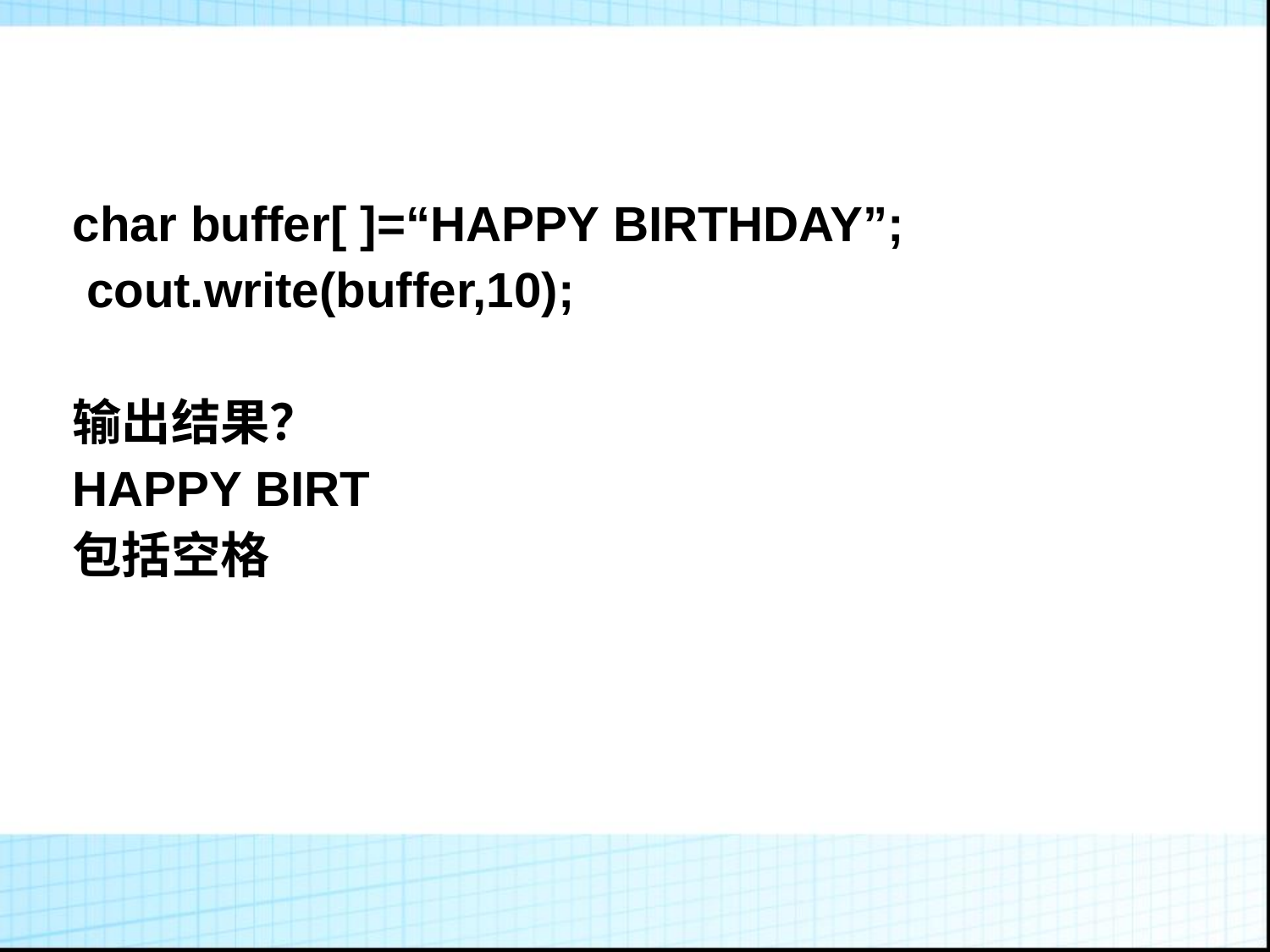

char buffer[ ]=“HAPPY BIRTHDAY”;
 cout.write(buffer,10);

输出结果？
HAPPY BIRT
包括空格